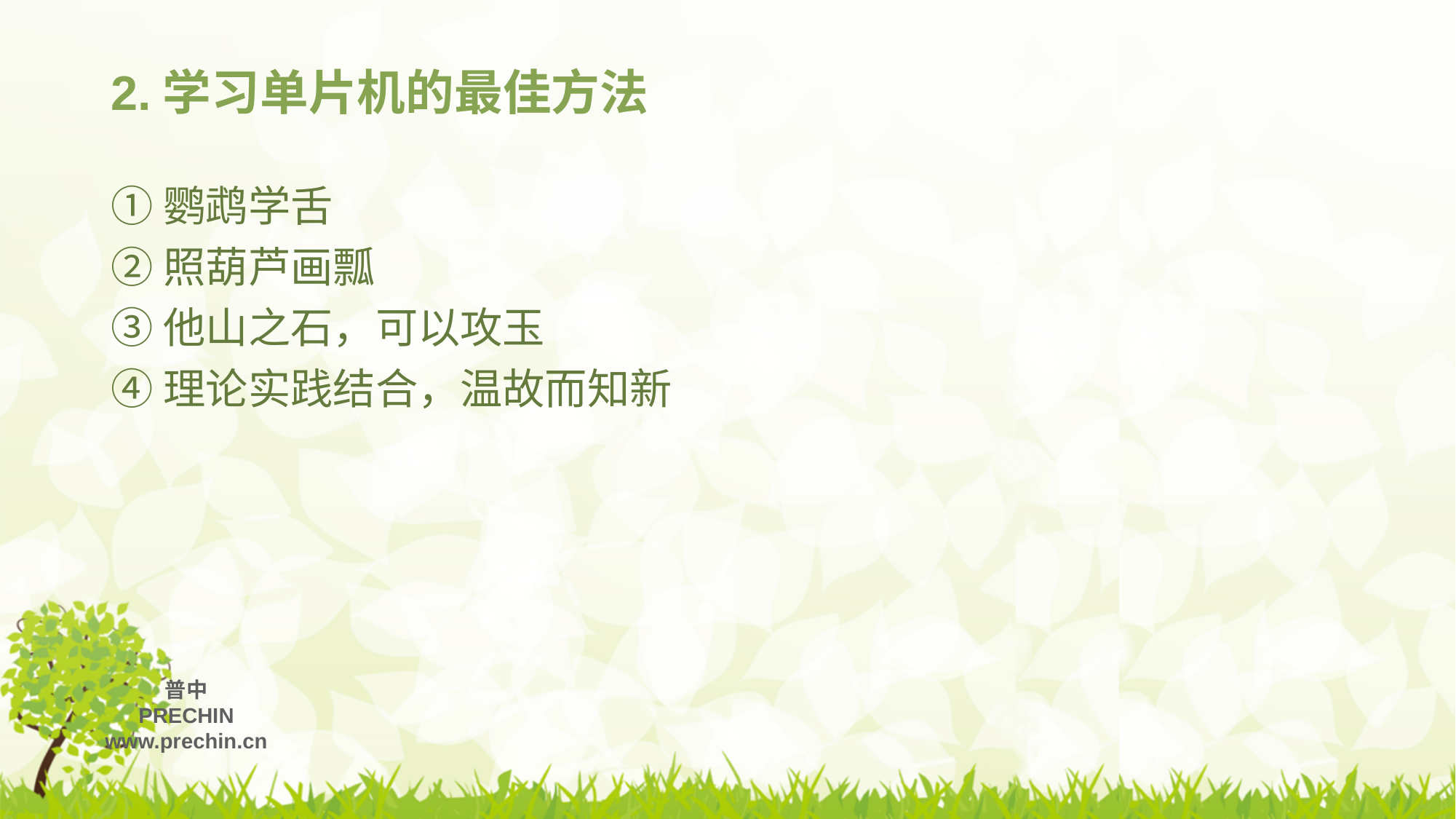

# 2.学习单片机的最佳方法
①鹦鹉学舌
②照葫芦画瓢
③他山之石，可以攻玉
④理论实践结合，温故而知新